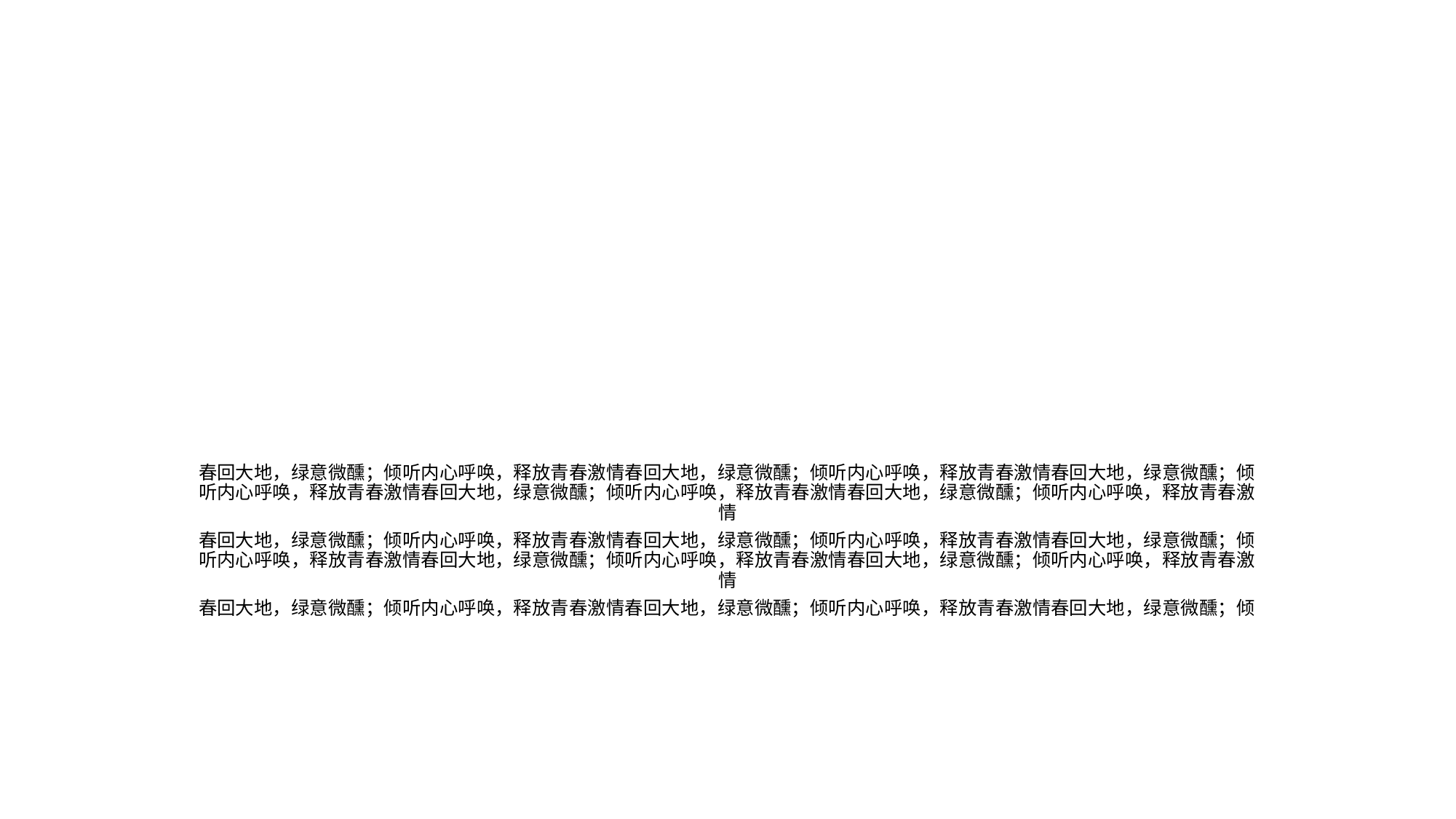

#

春回大地，绿意微醺；倾听内心呼唤，释放青春激情春回大地，绿意微醺；倾听内心呼唤，释放青春激情春回大地，绿意微醺；倾听内心呼唤，释放青春激情春回大地，绿意微醺；倾听内心呼唤，释放青春激情春回大地，绿意微醺；倾听内心呼唤，释放青春激情
春回大地，绿意微醺；倾听内心呼唤，释放青春激情春回大地，绿意微醺；倾听内心呼唤，释放青春激情春回大地，绿意微醺；倾听内心呼唤，释放青春激情春回大地，绿意微醺；倾听内心呼唤，释放青春激情春回大地，绿意微醺；倾听内心呼唤，释放青春激情
春回大地，绿意微醺；倾听内心呼唤，释放青春激情春回大地，绿意微醺；倾听内心呼唤，释放青春激情春回大地，绿意微醺；倾